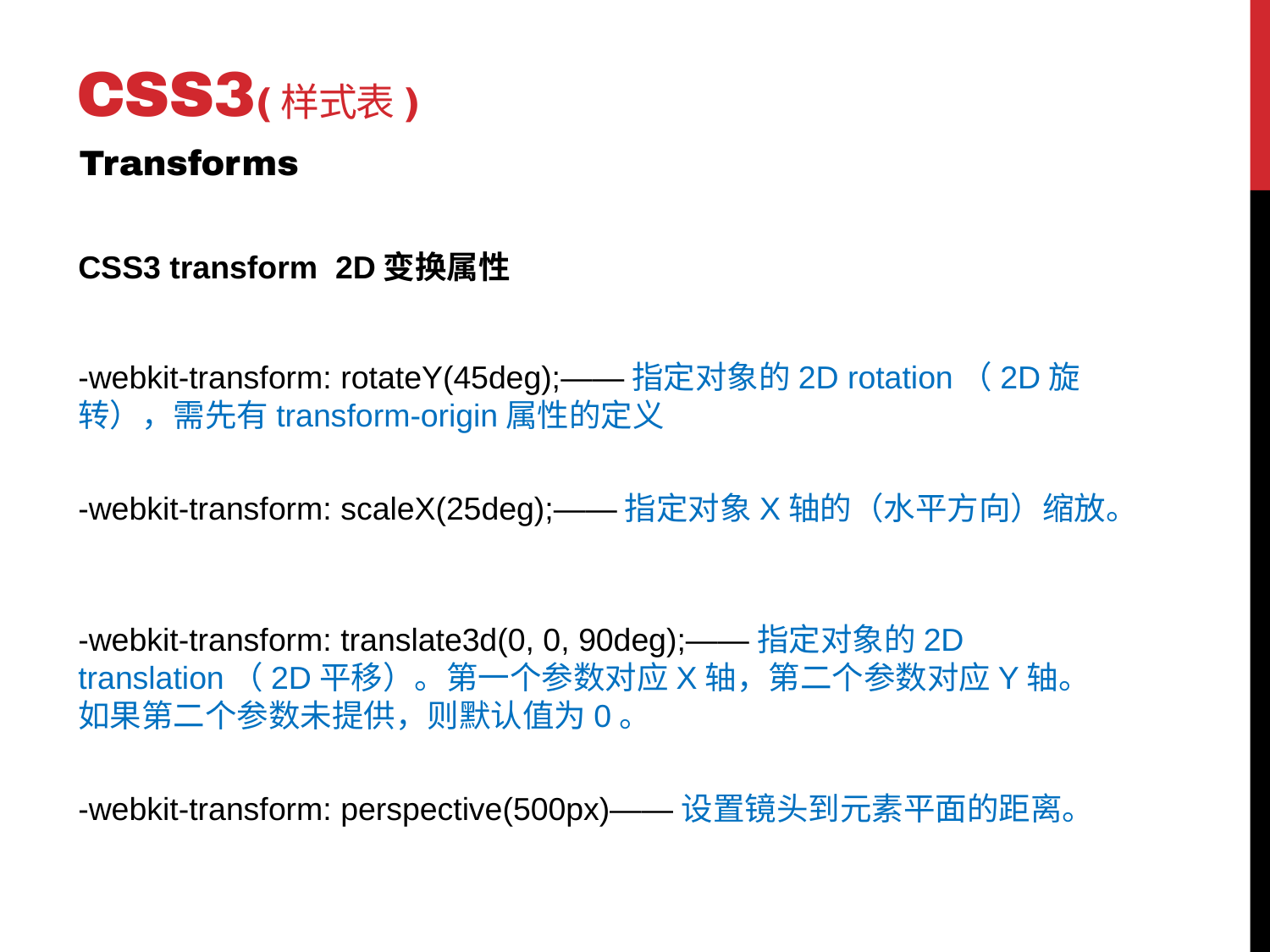

# CSS3(样式表)
Transforms
CSS3 transform  2D变换属性

-webkit-transform: rotateY(45deg);——指定对象的2D rotation（2D旋转），需先有transform-origin属性的定义
-webkit-transform: scaleX(25deg);——指定对象X轴的（水平方向）缩放。
-webkit-transform: translate3d(0, 0, 90deg);——指定对象的2D translation（2D平移）。第一个参数对应X轴，第二个参数对应Y轴。如果第二个参数未提供，则默认值为0。
-webkit-transform: perspective(500px)——设置镜头到元素平面的距离。